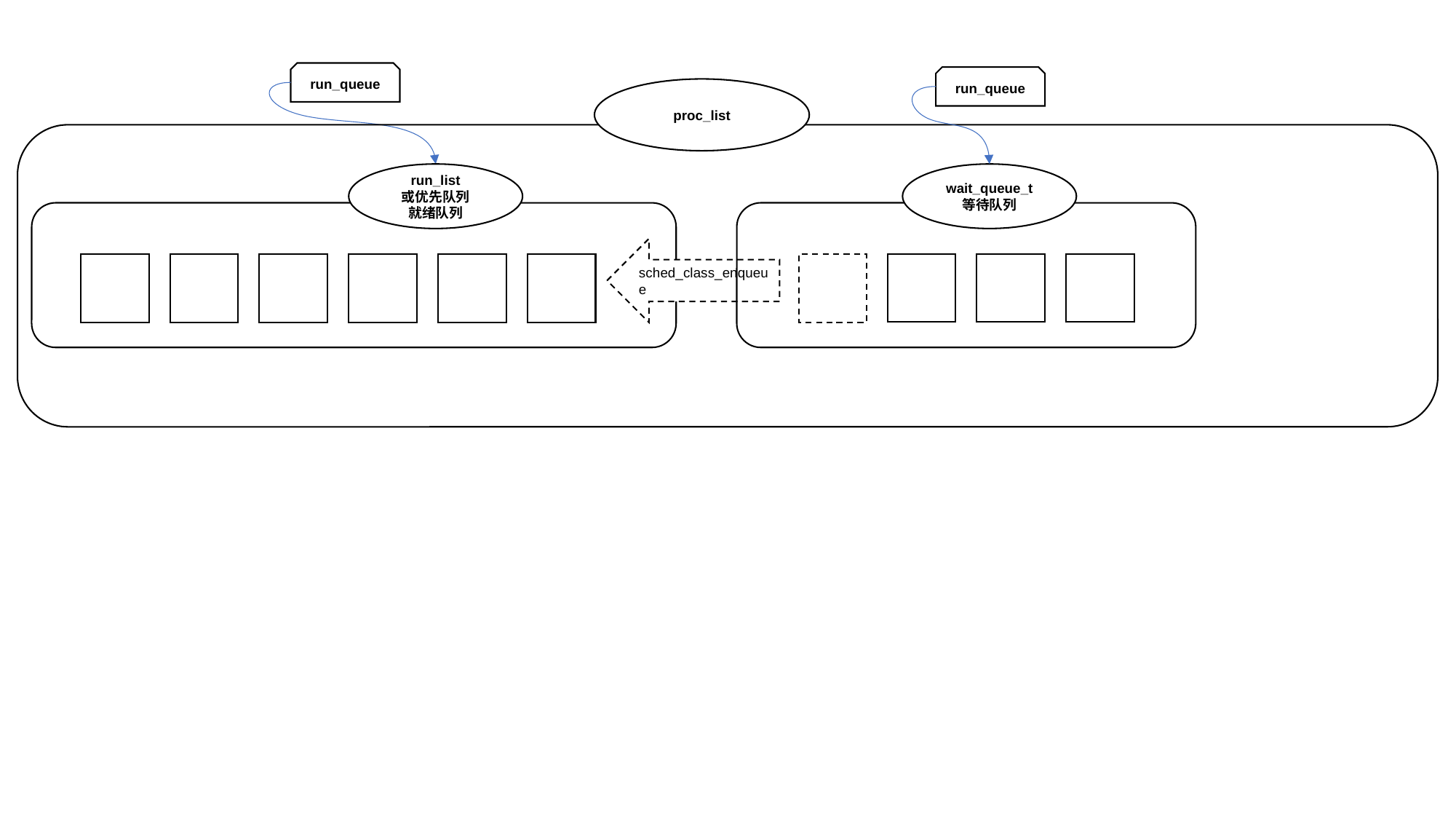

run_queue
run_queue
proc_list

run_list
或优先队列
就绪队列
wait_queue_t
等待队列

sched_class_enqueue